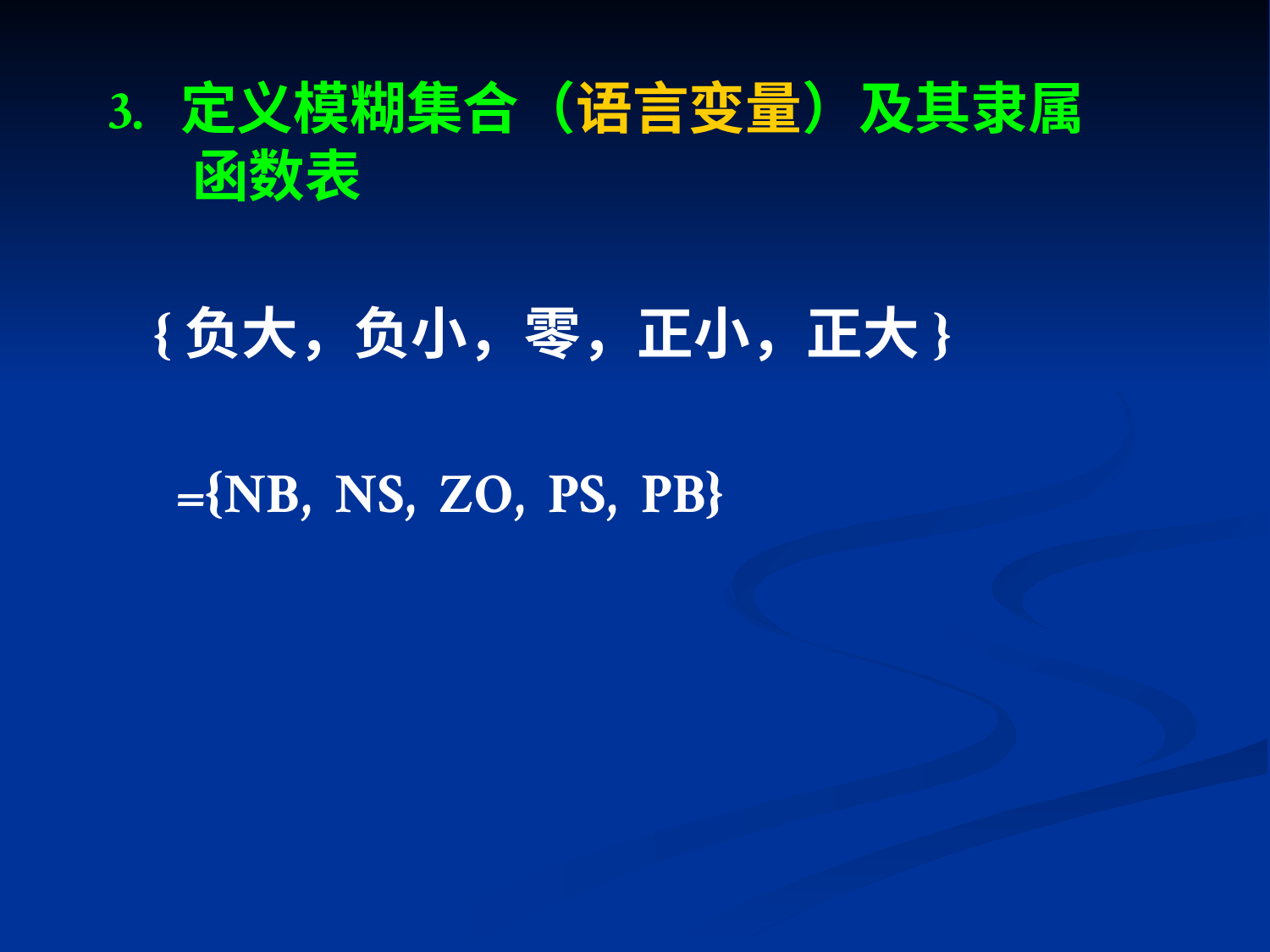

3.  定义模糊集合（语言变量）及其隶属函数表

    {负大，负小，零，正小，正大}

      ={NB,  NS,  ZO,  PS,  PB}